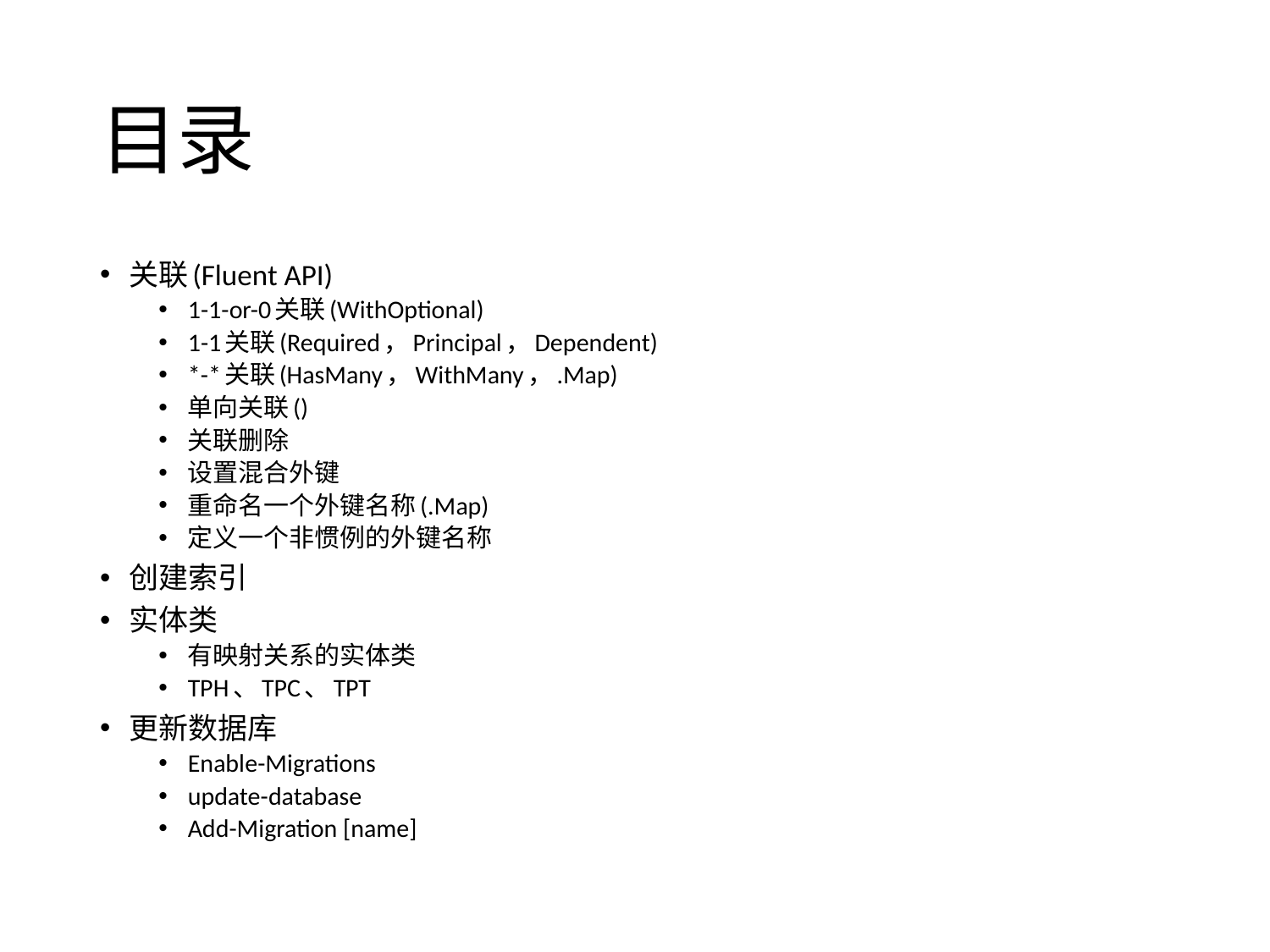

# 目录
关联(Fluent API)
1-1-or-0关联(WithOptional)
1-1关联(Required，Principal，Dependent)
*-*关联(HasMany，WithMany，.Map)
单向关联()
关联删除
设置混合外键
重命名一个外键名称(.Map)
定义一个非惯例的外键名称
创建索引
实体类
有映射关系的实体类
TPH、TPC、TPT
更新数据库
Enable-Migrations
update-database
Add-Migration [name]